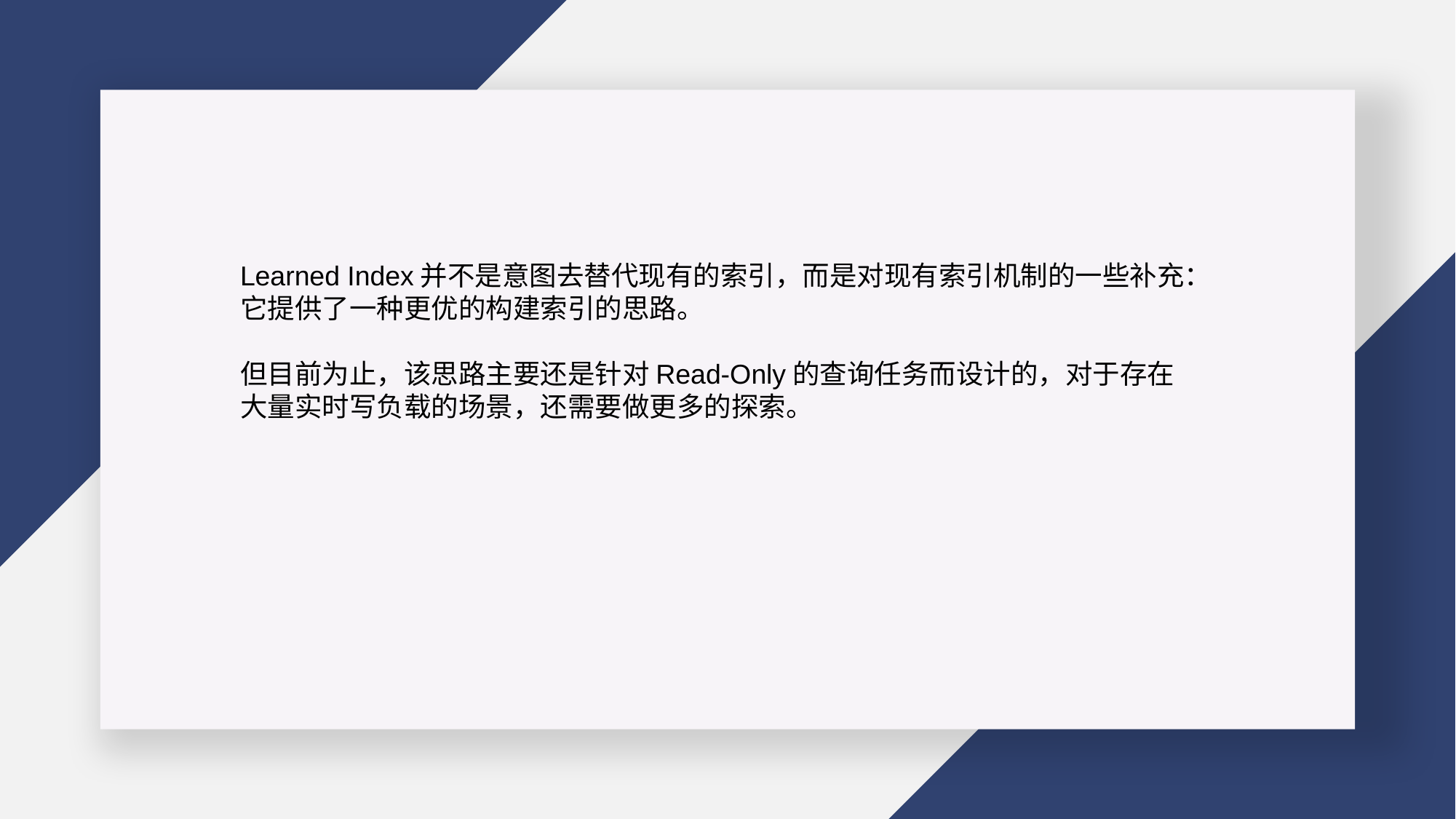

Learned Index并不是意图去替代现有的索引，而是对现有索引机制的一些补充：它提供了一种更优的构建索引的思路。

但目前为止，该思路主要还是针对Read-Only的查询任务而设计的，对于存在大量实时写负载的场景，还需要做更多的探索。